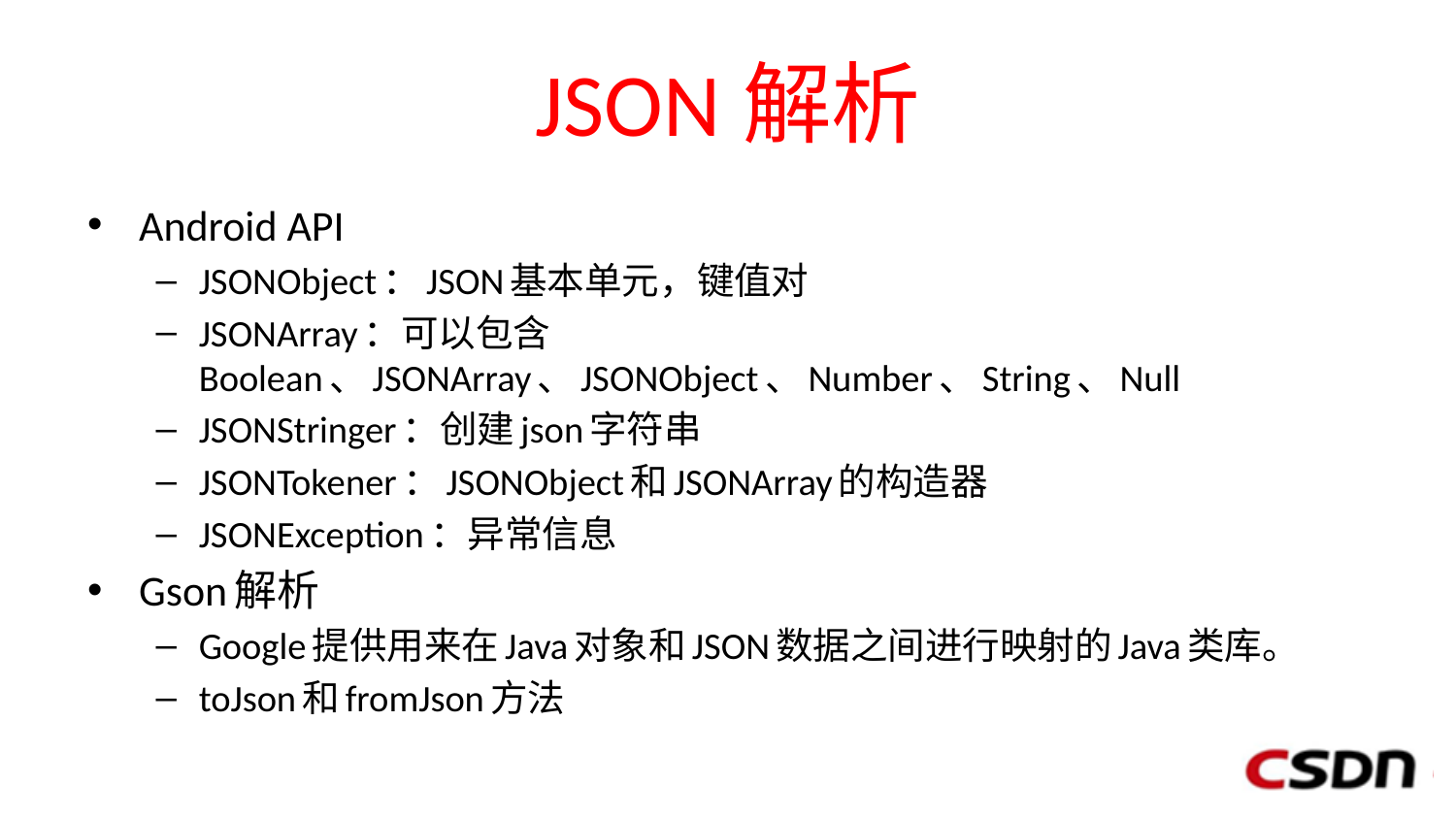

# JSON解析
Android API
JSONObject：JSON基本单元，键值对
JSONArray：可以包含Boolean、JSONArray、JSONObject、Number、String、Null
JSONStringer：创建json字符串
JSONTokener：JSONObject和JSONArray的构造器
JSONException：异常信息
Gson解析
Google提供用来在Java对象和JSON数据之间进行映射的Java类库。
toJson和fromJson方法